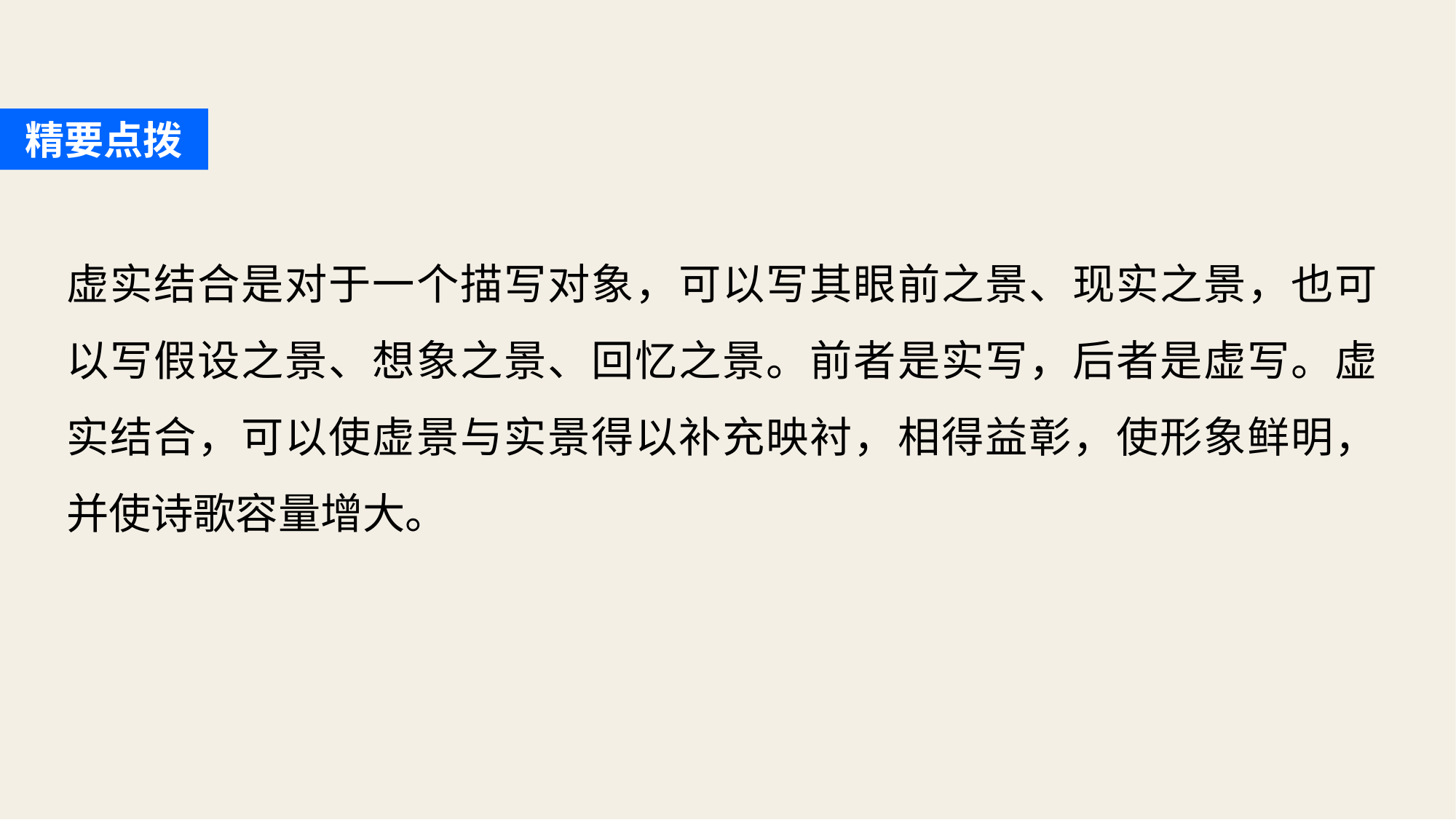

精要点拨
虚实结合是对于一个描写对象，可以写其眼前之景、现实之景，也可以写假设之景、想象之景、回忆之景。前者是实写，后者是虚写。虚实结合，可以使虚景与实景得以补充映衬，相得益彰，使形象鲜明，并使诗歌容量增大。